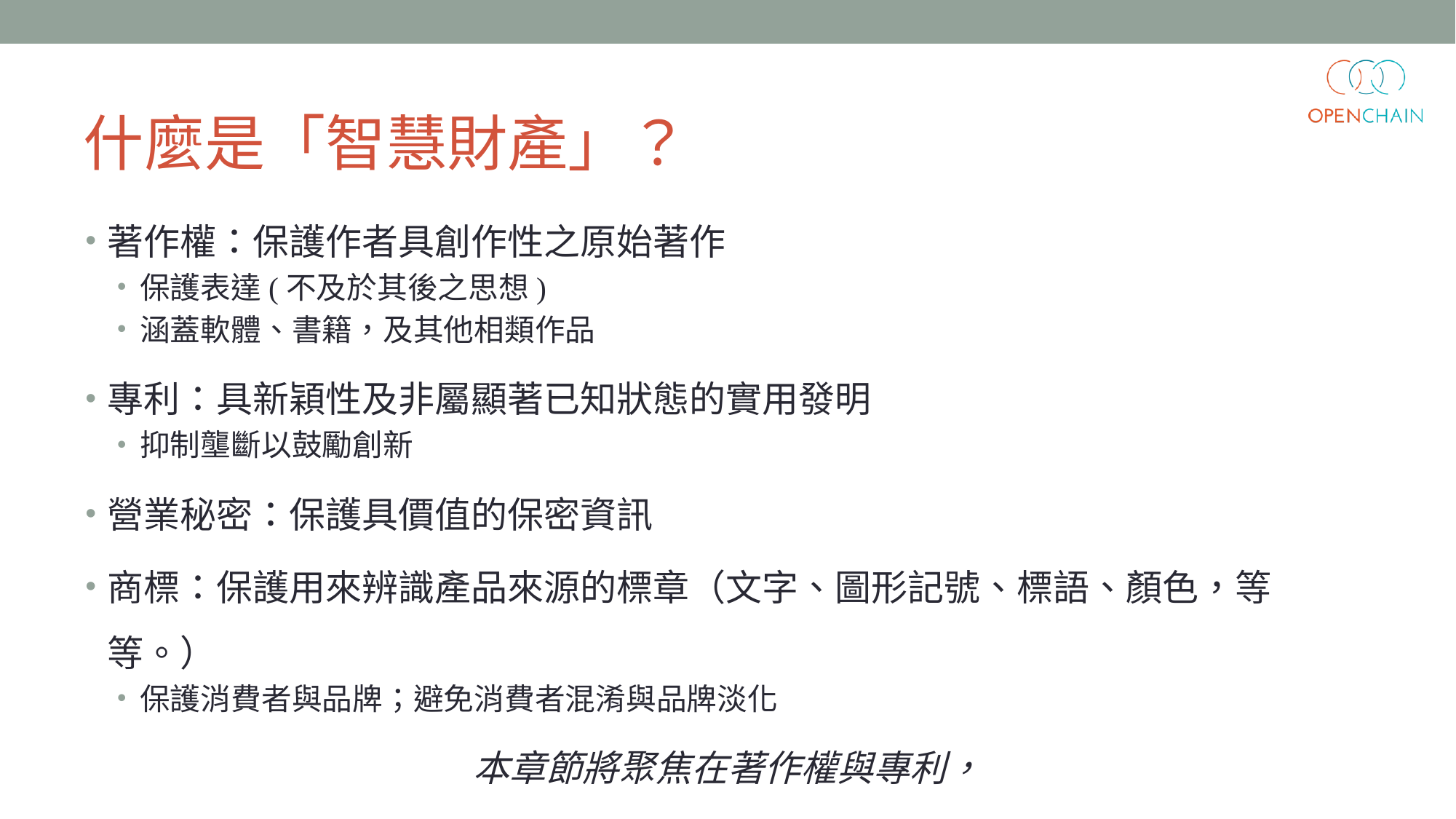

# 什麼是「智慧財產」？
著作權：保護作者具創作性之原始著作
保護表達(不及於其後之思想)
涵蓋軟體、書籍，及其他相類作品
專利：具新穎性及非屬顯著已知狀態的實用發明
抑制壟斷以鼓勵創新
營業秘密：保護具價值的保密資訊
商標：保護用來辨識產品來源的標章（文字、圖形記號、標語、顏色，等等。）
保護消費者與品牌；避免消費者混淆與品牌淡化
本章節將聚焦在著作權與專利，
該領域與自由開源軟體合規最為相關。